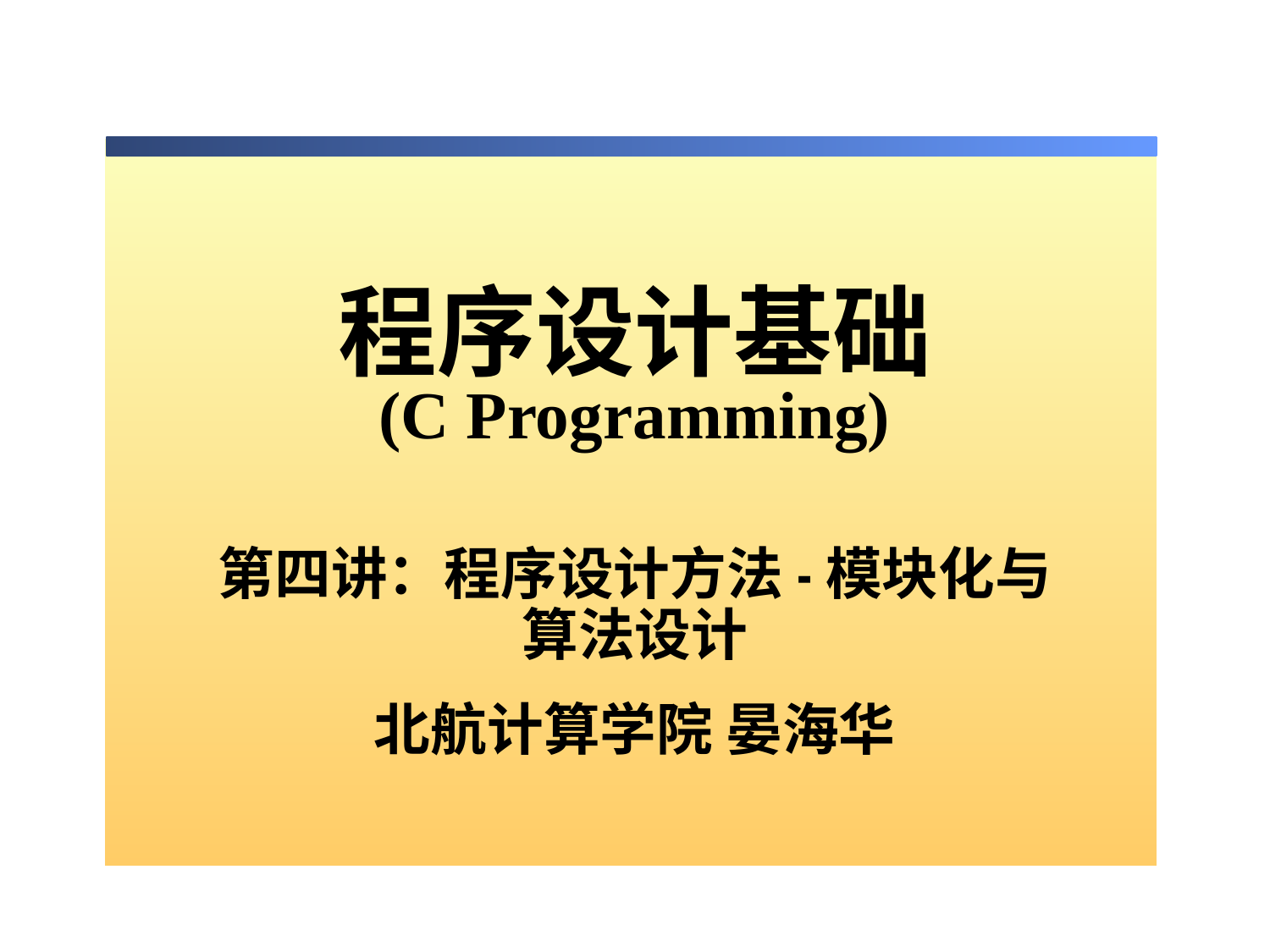

# 程序设计基础 (C Programming)
第四讲：程序设计方法-模块化与算法设计
北航计算学院 晏海华